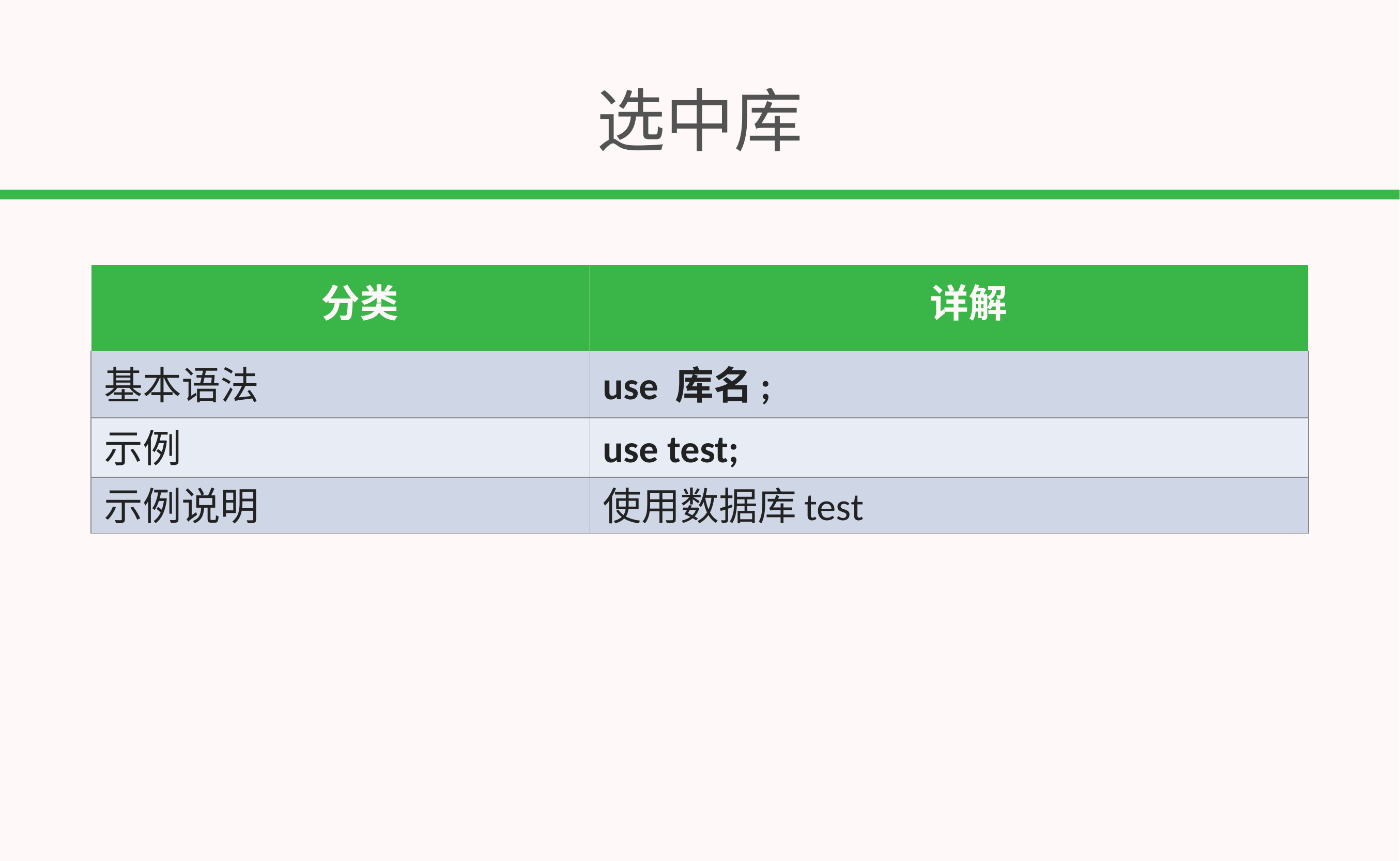

# 选中库
| 分类 | 详解 |
| --- | --- |
| 基本语法 | use 库名; |
| 示例 | use test; |
| 示例说明 | 使用数据库test |